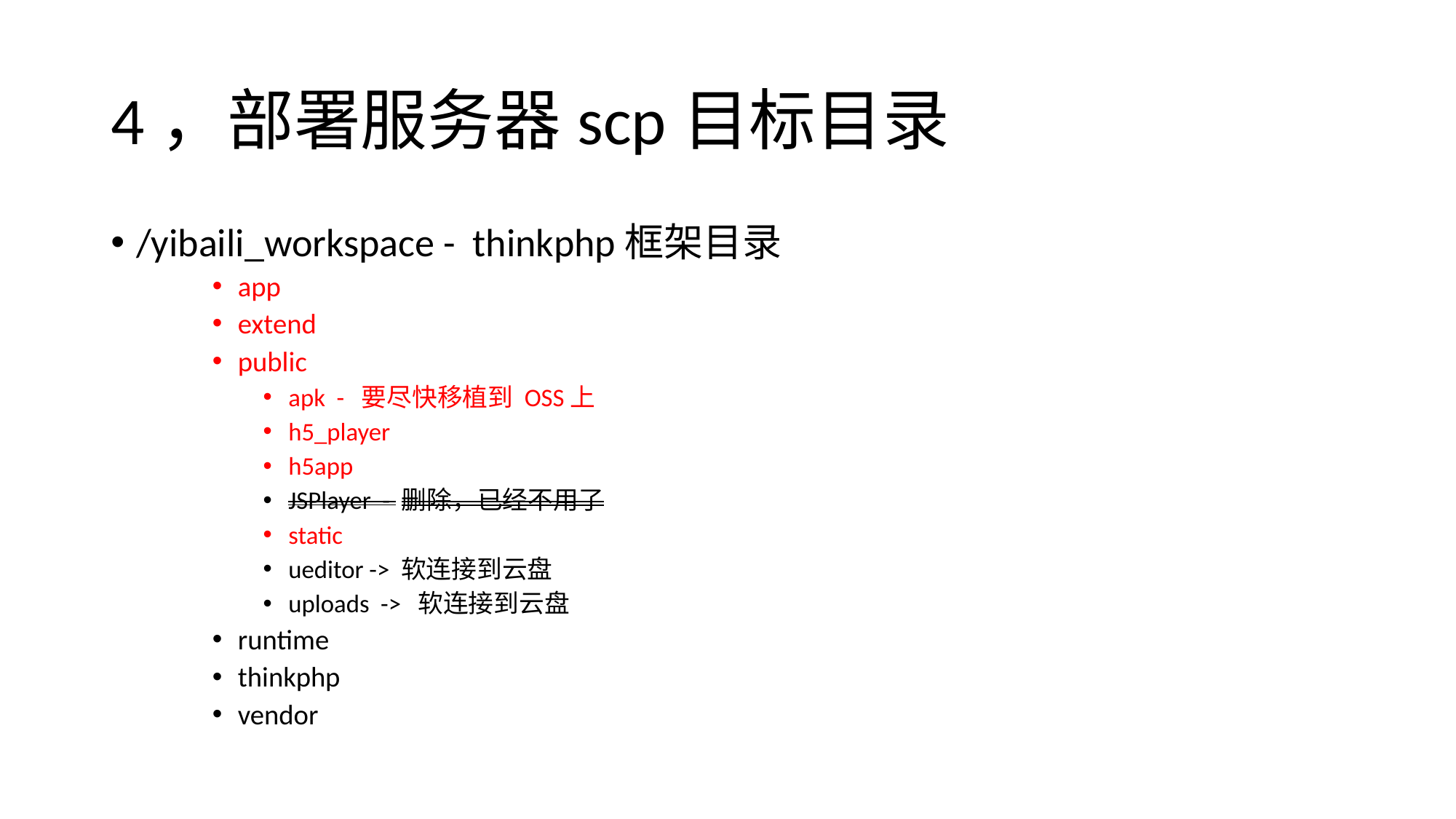

# 4，部署服务器scp目标目录
/yibaili_workspace -  thinkphp框架目录
app
extend
public
apk  -  要尽快移植到 OSS上
h5_player
h5app
JSPlayer  - 删除，已经不用了
static
ueditor -> 软连接到云盘
uploads  ->  软连接到云盘
runtime
thinkphp
vendor